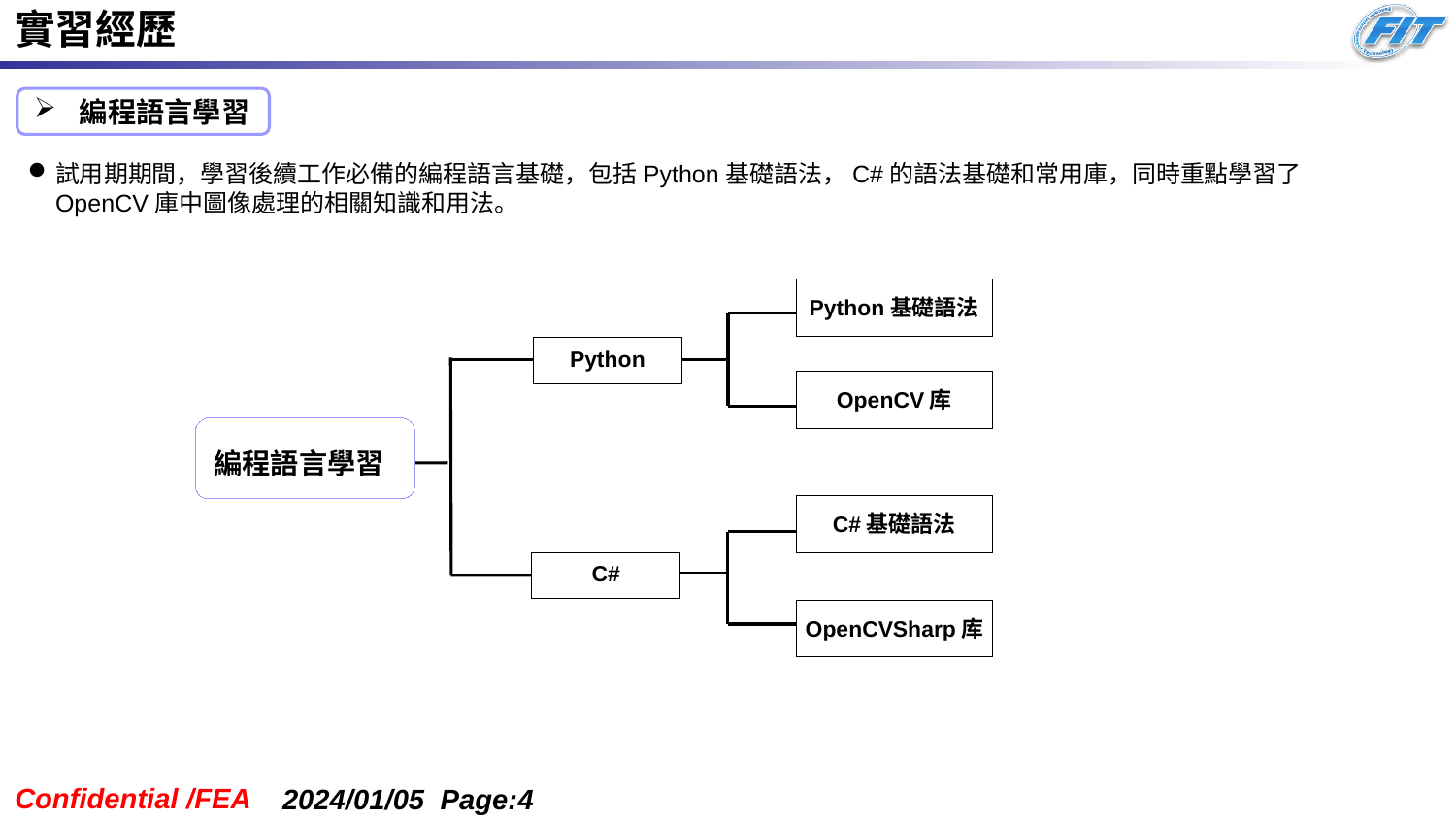

實習經歷
編程語言學習

試用期期間，學習後續工作必備的編程語言基礎，包括Python基礎語法，C#的語法基礎和常用庫，同時重點學習了OpenCV庫中圖像處理的相關知識和用法。
Python基礎語法
OpenCV库
Python
編程語言學習
C#基礎語法
OpenCVSharp库
C#